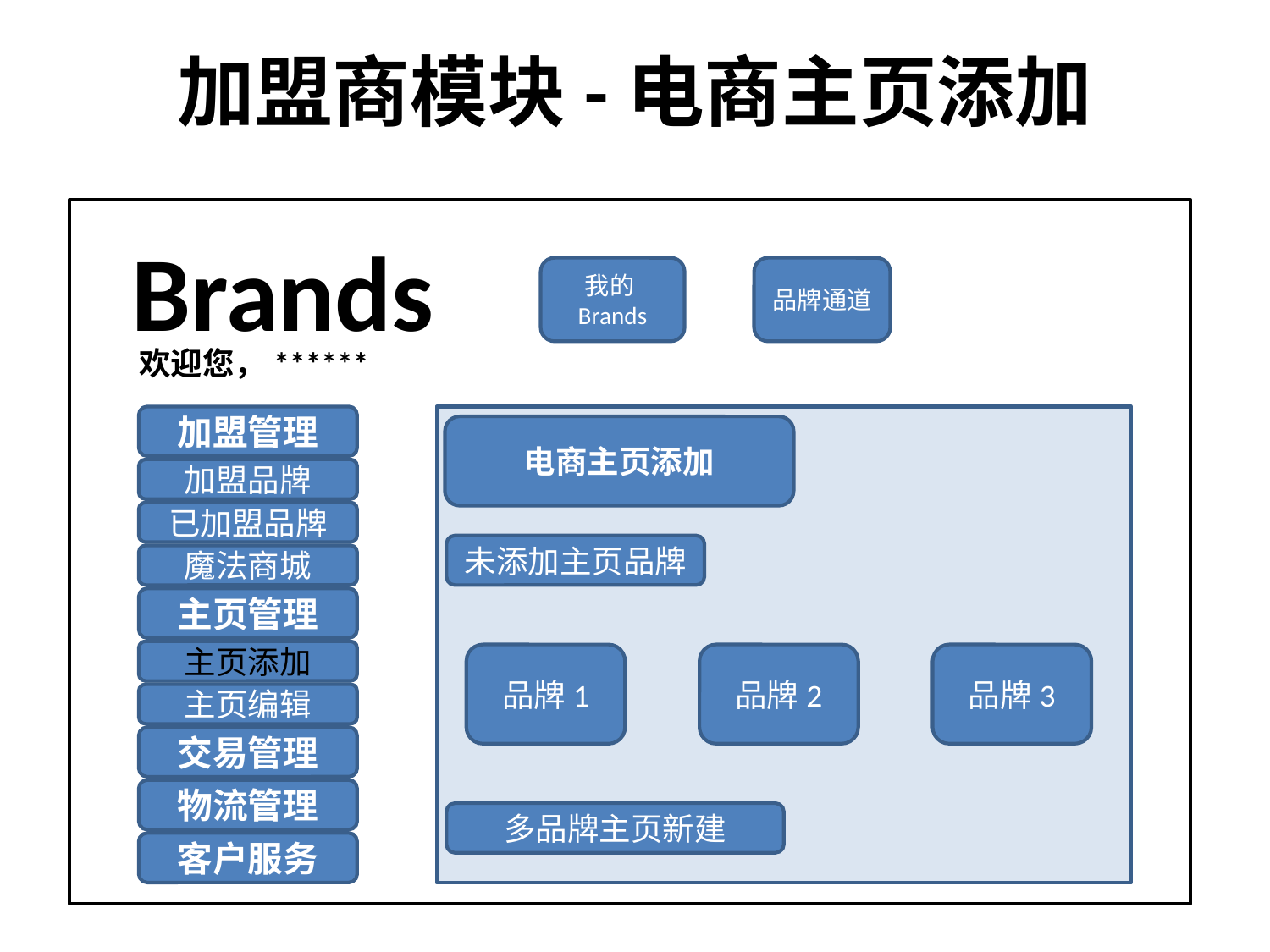

# 加盟商模块-电商主页添加

Brands
我的Brands
品牌通道
欢迎您，******
加盟管理

电商主页添加
加盟品牌
已加盟品牌
未添加主页品牌
魔法商城
主页管理
主页添加
品牌1
品牌2
品牌3
主页编辑
交易管理
物流管理
多品牌主页新建
客户服务